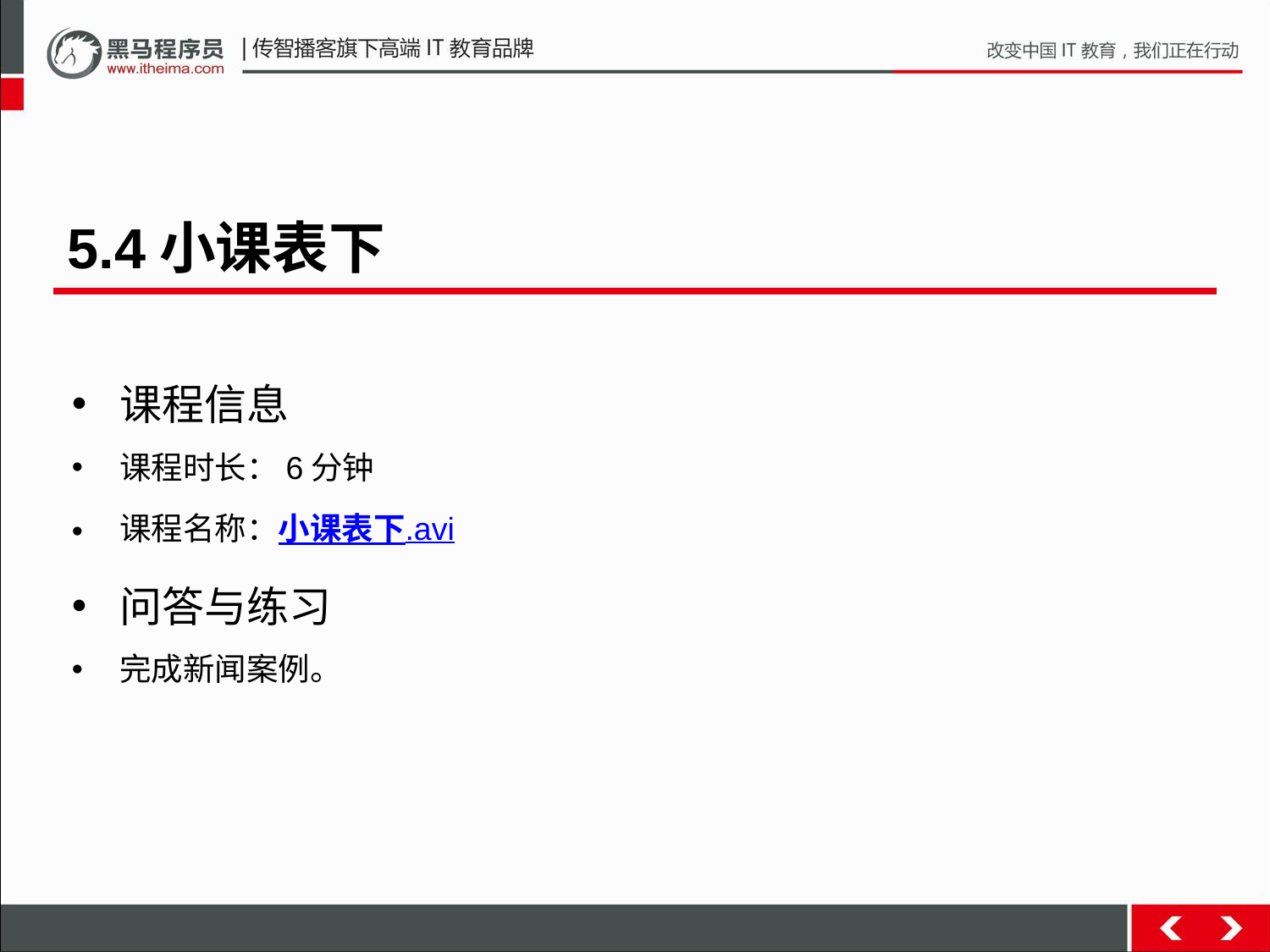

5.4小课表下
课程信息
课程时长：6分钟
课程名称：小课表下.avi
问答与练习
完成新闻案例。